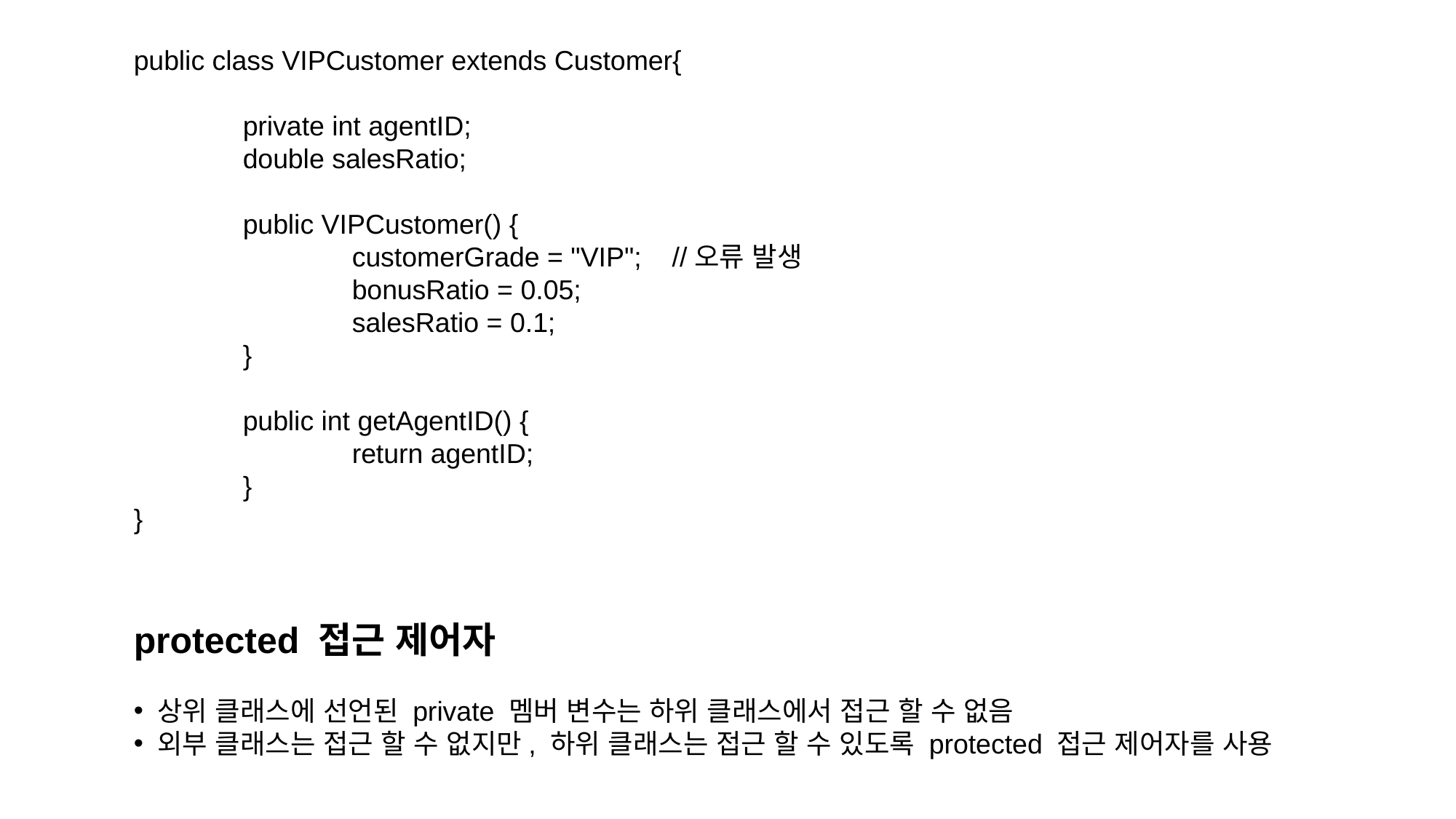

public class VIPCustomer extends Customer{

	private int agentID;
	double salesRatio;

	public VIPCustomer() {
		customerGrade = "VIP";    //오류 발생
		bonusRatio = 0.05;
		salesRatio = 0.1;
	}

	public int getAgentID() {
		return agentID;
	}
}
protected 접근 제어자

 상위 클래스에 선언된 private 멤버 변수는 하위 클래스에서 접근 할 수 없음
 외부 클래스는 접근 할 수 없지만, 하위 클래스는 접근 할 수 있도록 protected 접근 제어자를 사용